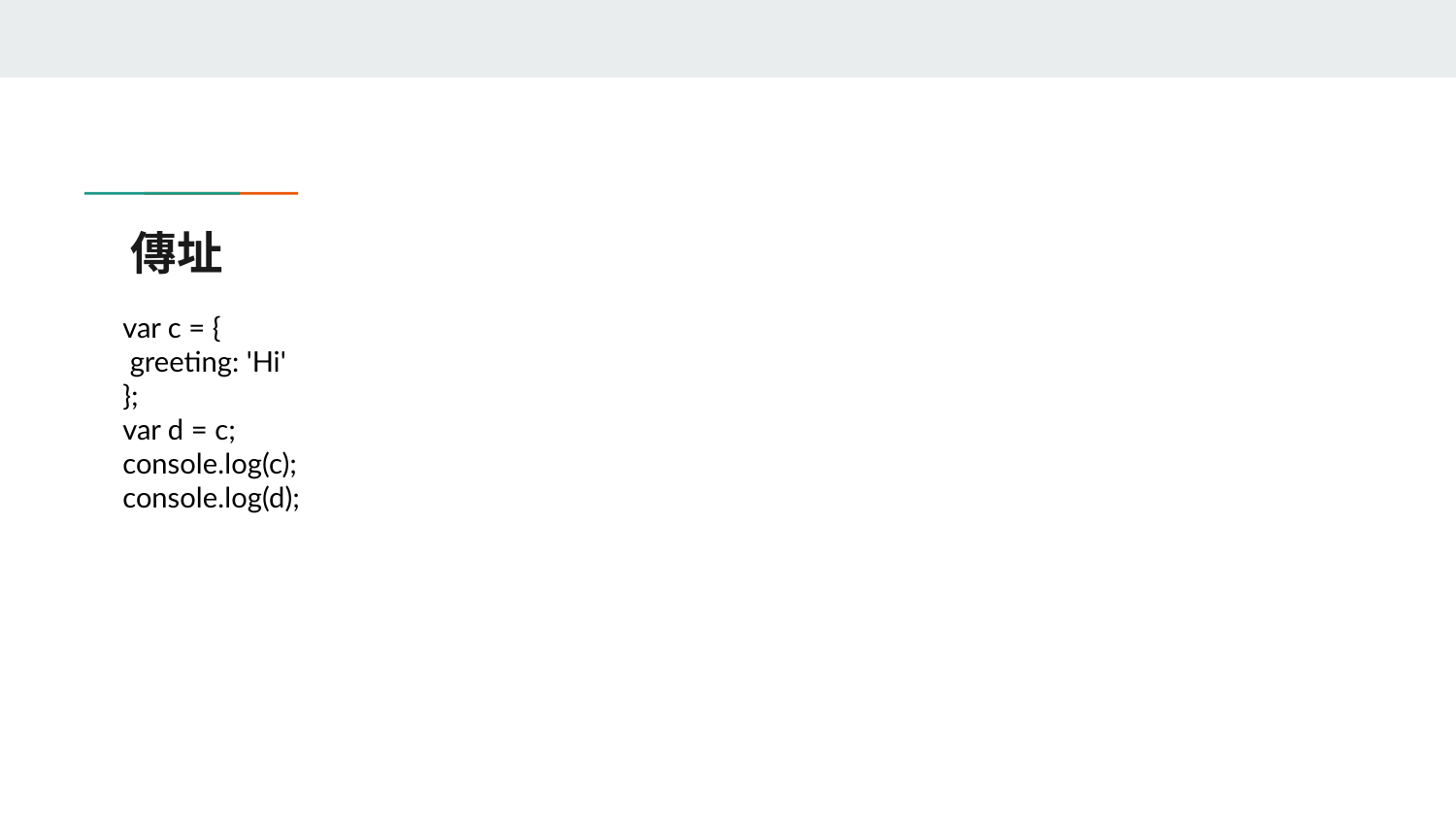

# 傳址
var c = {
 greeting: 'Hi'
};
var d = c;
console.log(c);
console.log(d);